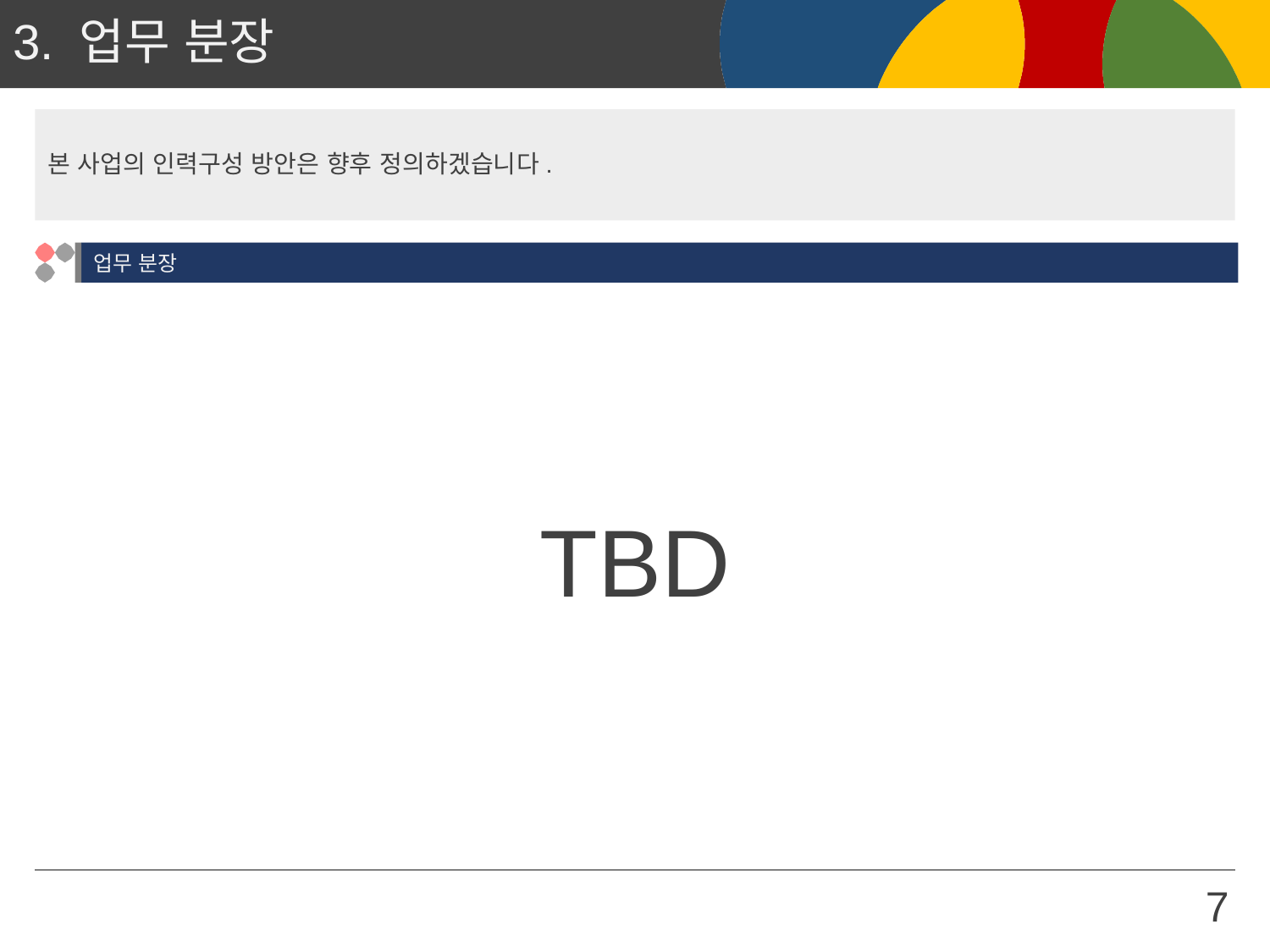

# 3. 업무 분장
본 사업의 인력구성 방안은 향후 정의하겠습니다.

업무 분장
TBD